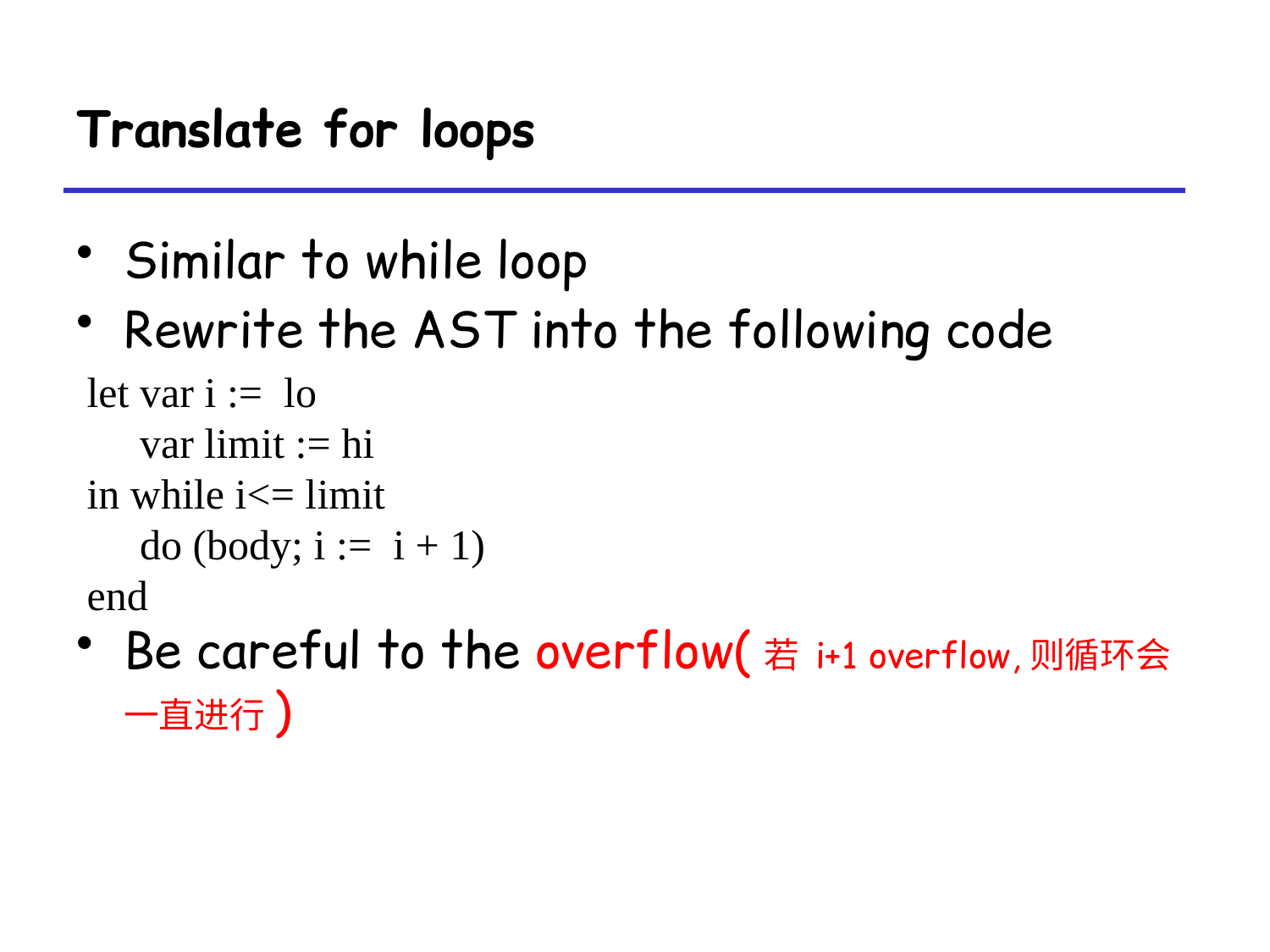

# Translate for loops
Similar to while loop
Rewrite the AST into the following code
 let var i :=  lo
      var limit := hi
 in while i<= limit
      do (body; i :=  i + 1)
 end
Be careful to the overflow(若 i+1 overflow,则循环会一直进行)

51